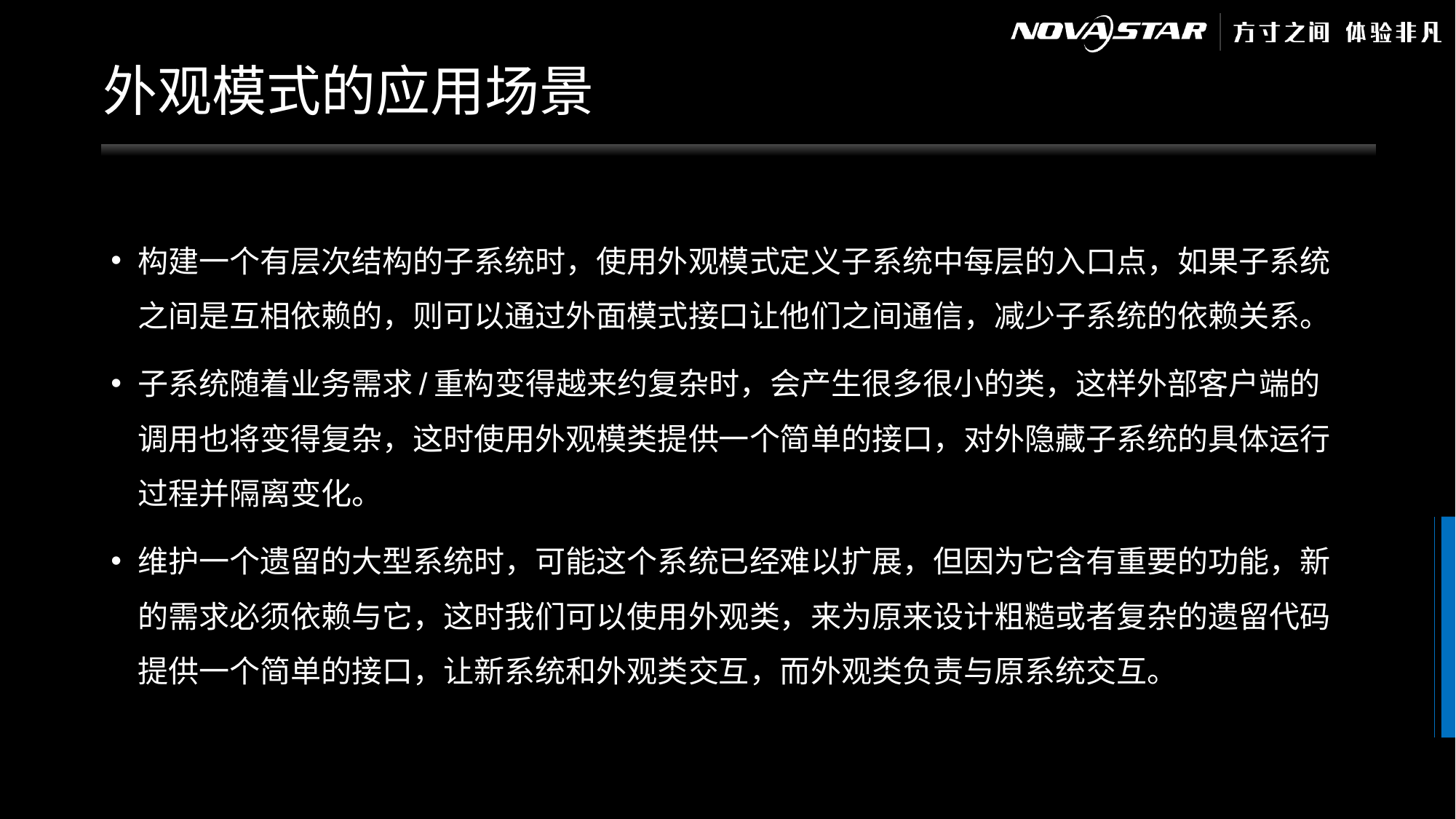

# 外观模式的应用场景

构建一个有层次结构的子系统时，使用外观模式定义子系统中每层的入口点，如果子系统之间是互相依赖的，则可以通过外面模式接口让他们之间通信，减少子系统的依赖关系。
子系统随着业务需求/重构变得越来约复杂时，会产生很多很小的类，这样外部客户端的调用也将变得复杂，这时使用外观模类提供一个简单的接口，对外隐藏子系统的具体运行过程并隔离变化。
维护一个遗留的大型系统时，可能这个系统已经难以扩展，但因为它含有重要的功能，新的需求必须依赖与它，这时我们可以使用外观类，来为原来设计粗糙或者复杂的遗留代码提供一个简单的接口，让新系统和外观类交互，而外观类负责与原系统交互。